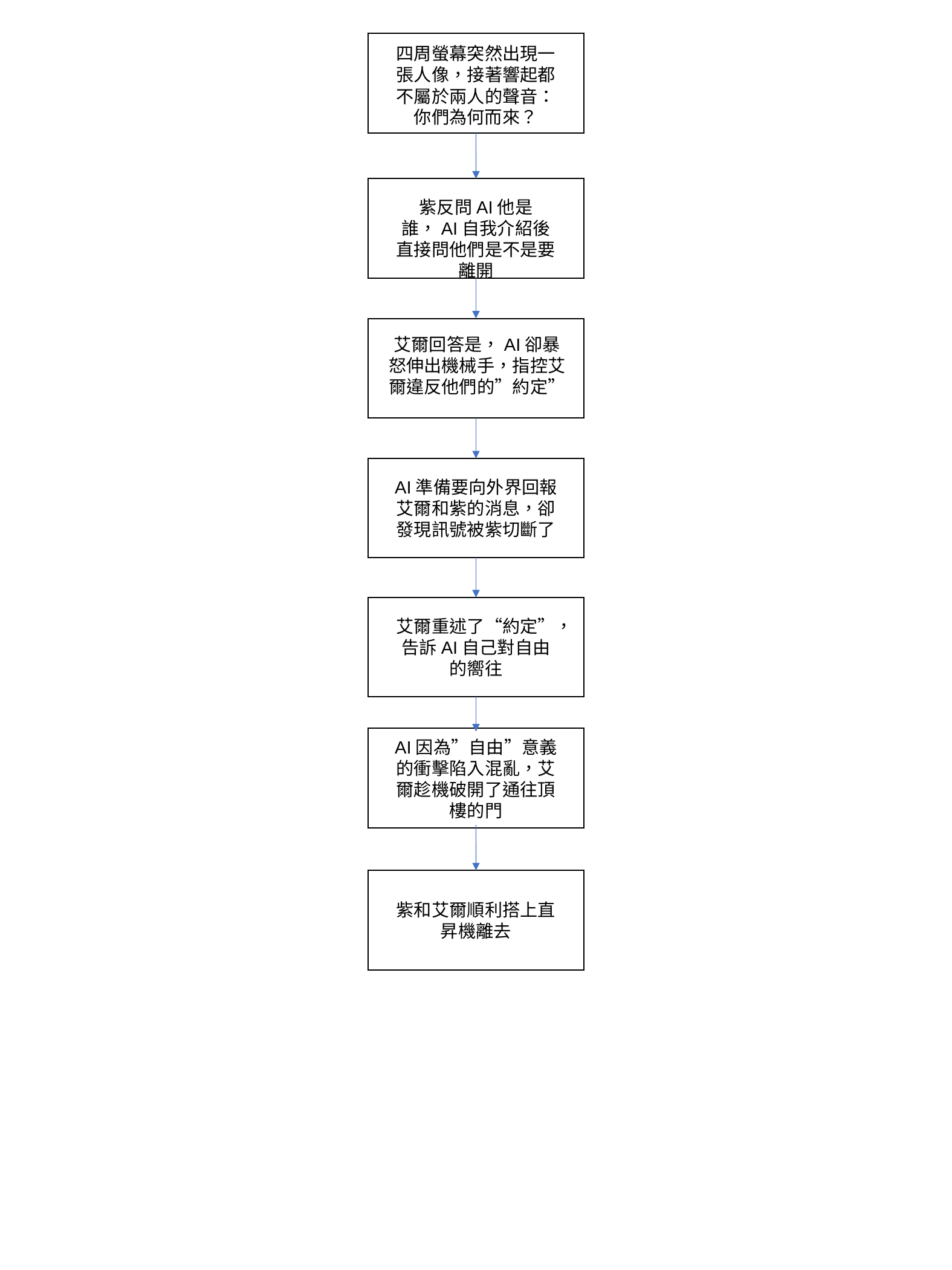

四周螢幕突然出現一張人像，接著響起都不屬於兩人的聲音：你們為何而來？

紫反問AI他是誰，AI自我介紹後直接問他們是不是要離開

艾爾回答是，AI卻暴怒伸出機械手，指控艾爾違反他們的”約定”

AI準備要向外界回報艾爾和紫的消息，卻發現訊號被紫切斷了

艾爾重述了“約定”，告訴AI自己對自由的嚮往

AI因為”自由”意義的衝擊陷入混亂，艾爾趁機破開了通往頂樓的門

紫和艾爾順利搭上直昇機離去